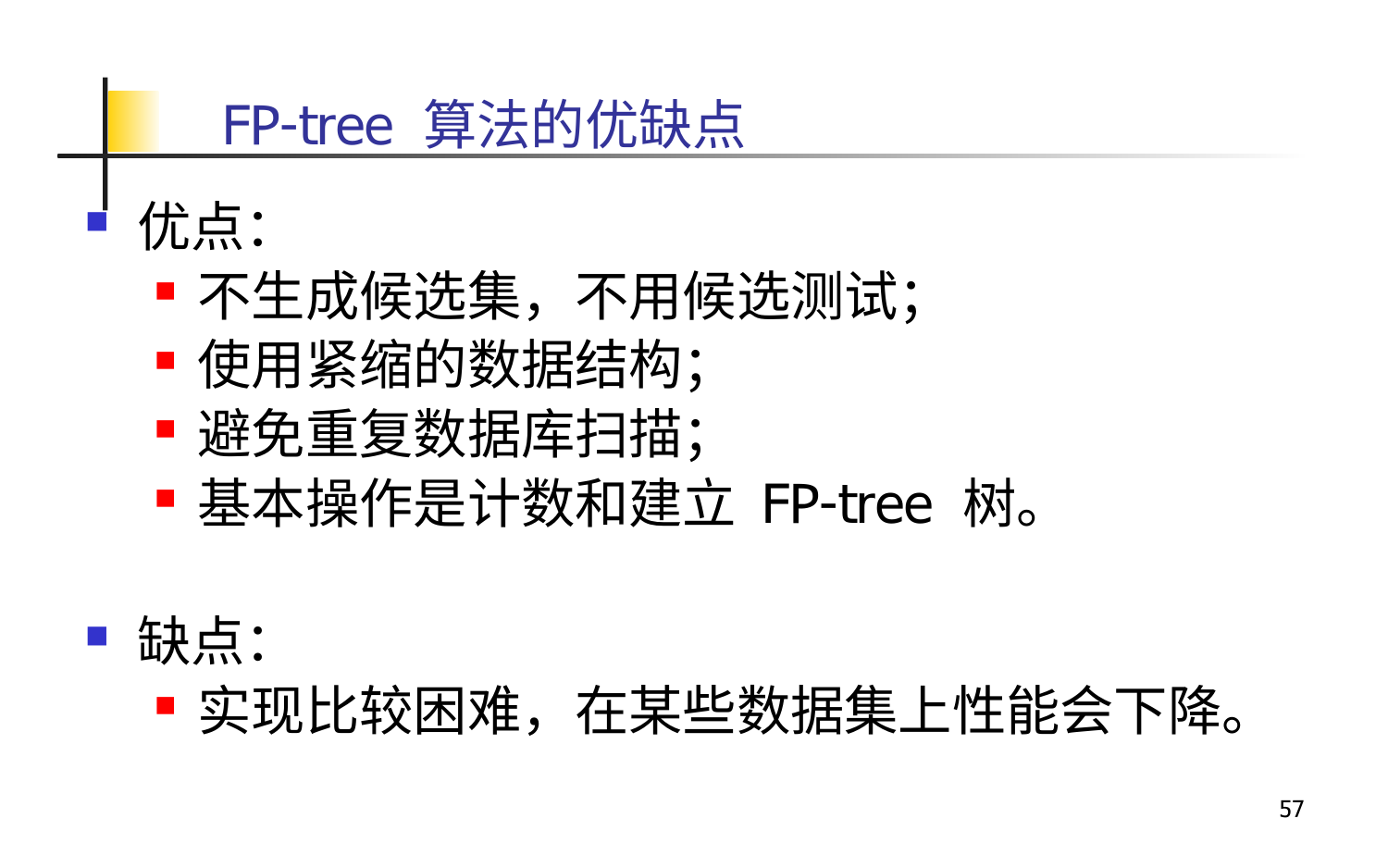

# FP-tree 算法的优缺点
优点：
不生成候选集，不用候选测试；
使用紧缩的数据结构；
避免重复数据库扫描；
基本操作是计数和建立 FP-tree 树。

缺点：
实现比较困难，在某些数据集上性能会下降。
57